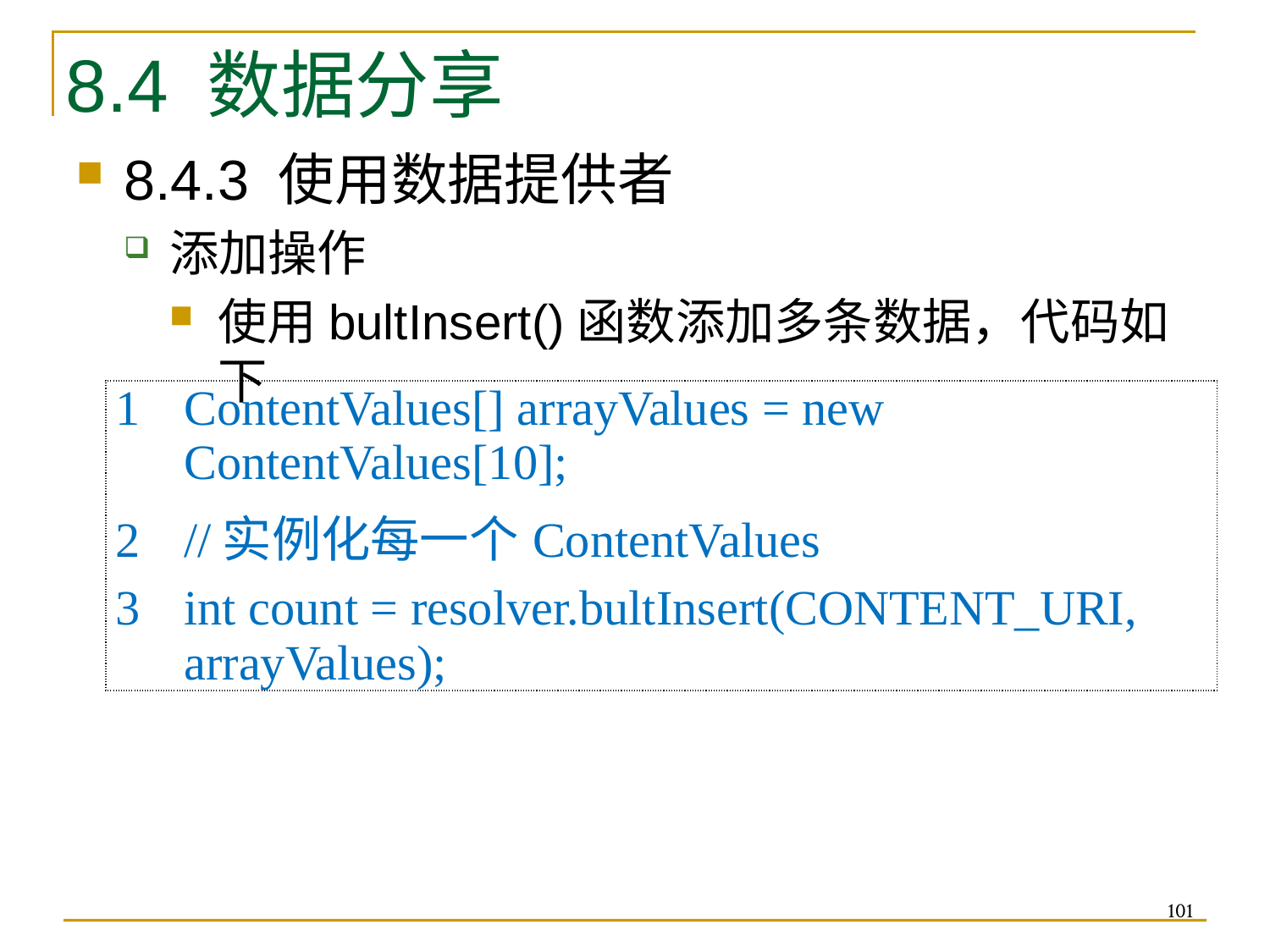

8.4 数据分享
8.4.3 使用数据提供者
添加操作
使用bultInsert()函数添加多条数据，代码如下
| 1 ContentValues[] arrayValues = new ContentValues[10]; 2 //实例化每一个ContentValues 3 int count = resolver.bultInsert(CONTENT\_URI, arrayValues); |
| --- |
101